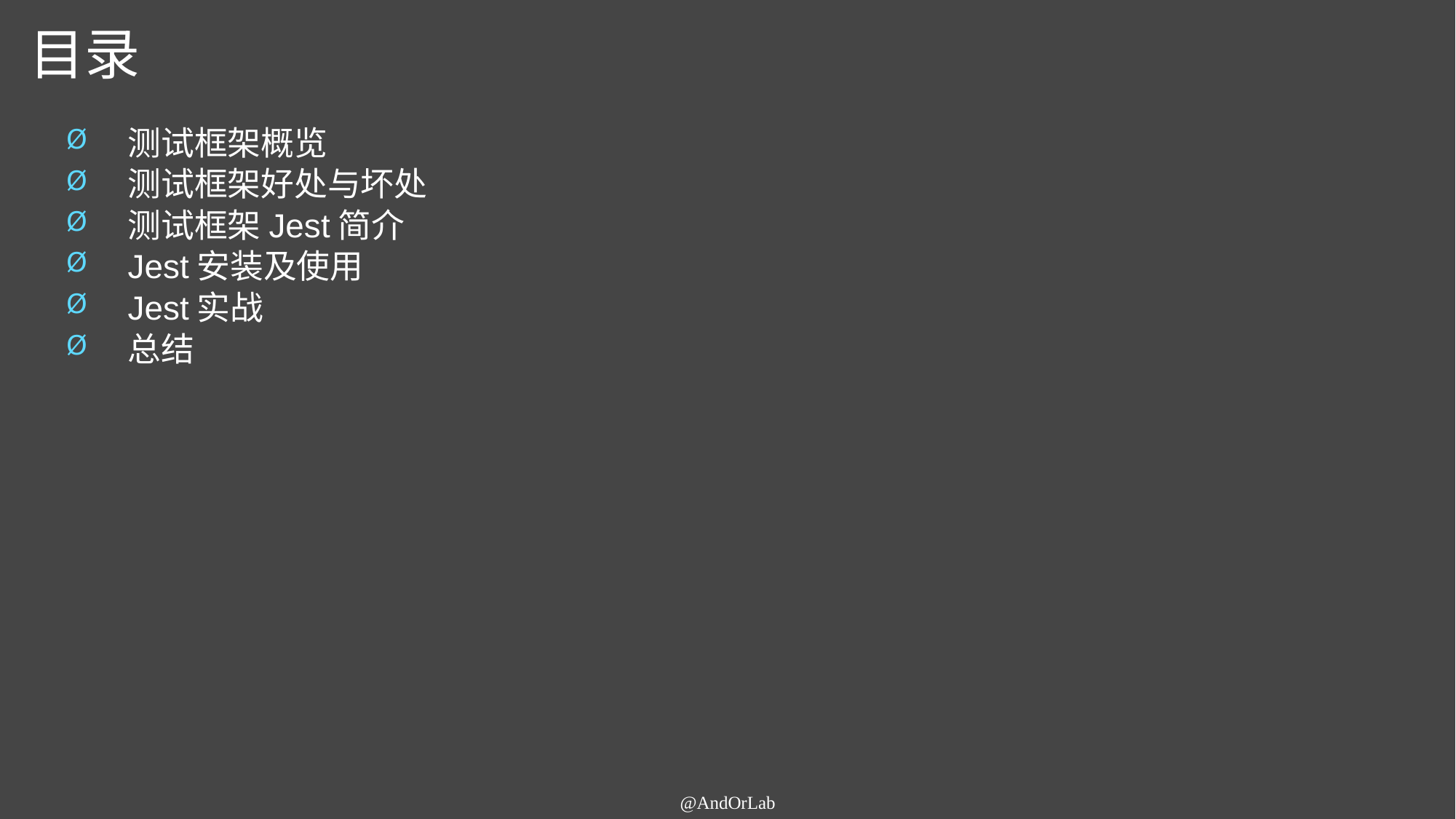

# 目录
测试框架概览
测试框架好处与坏处
测试框架Jest简介
Jest安装及使用
Jest实战
总结
@AndOrLab